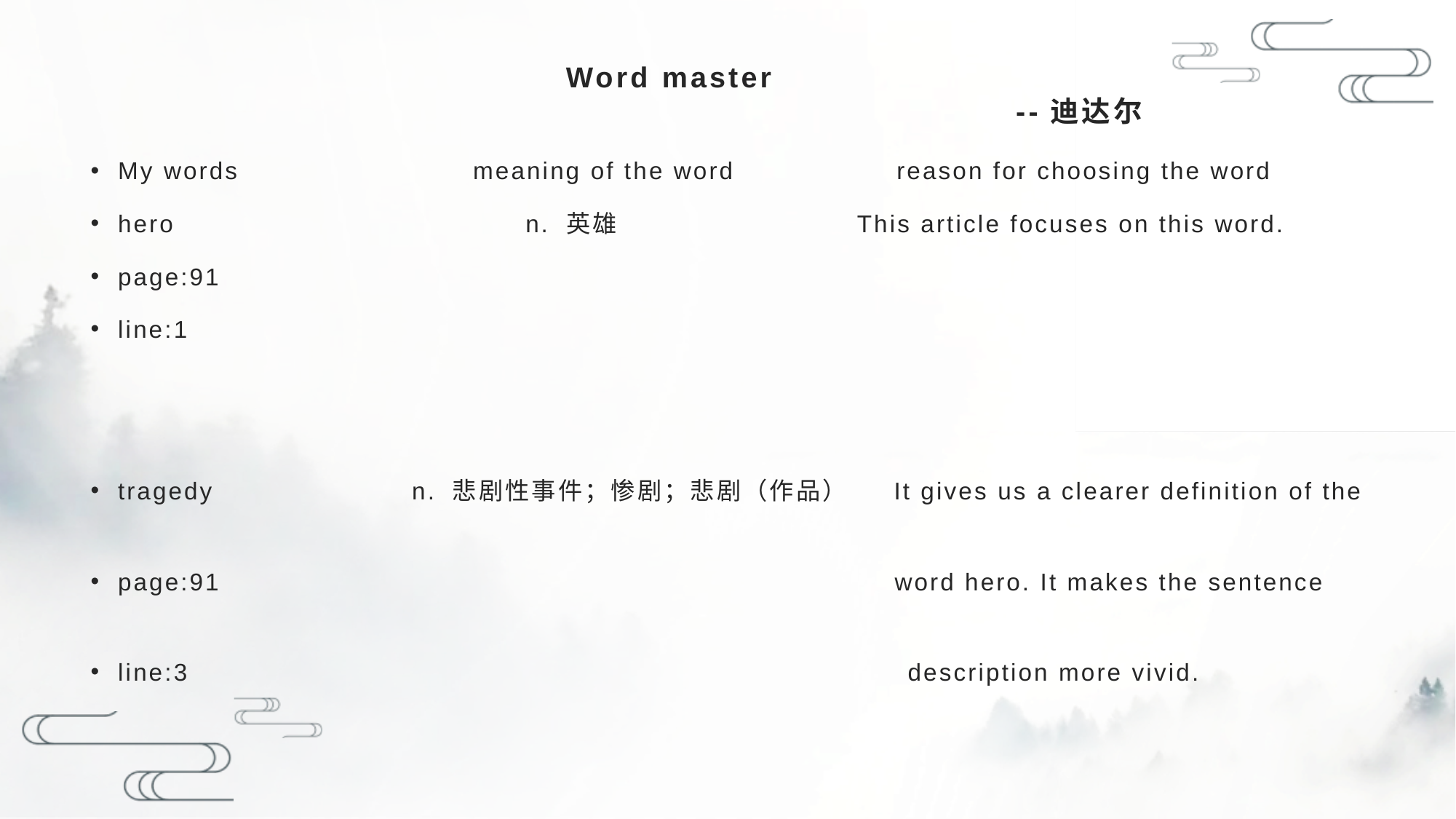

# Word master --迪达尔
My words                          meaning of the word                  reason for choosing the word
hero                                       n. 英雄                              This article focuses on this word.
page:91
line:1

tragedy                      n. 悲剧性事件；惨剧；悲剧（作品）     It gives us a clearer definition of the
page:91                                                                           word hero. It makes the sentence
line:3                                                                                description more vivid.